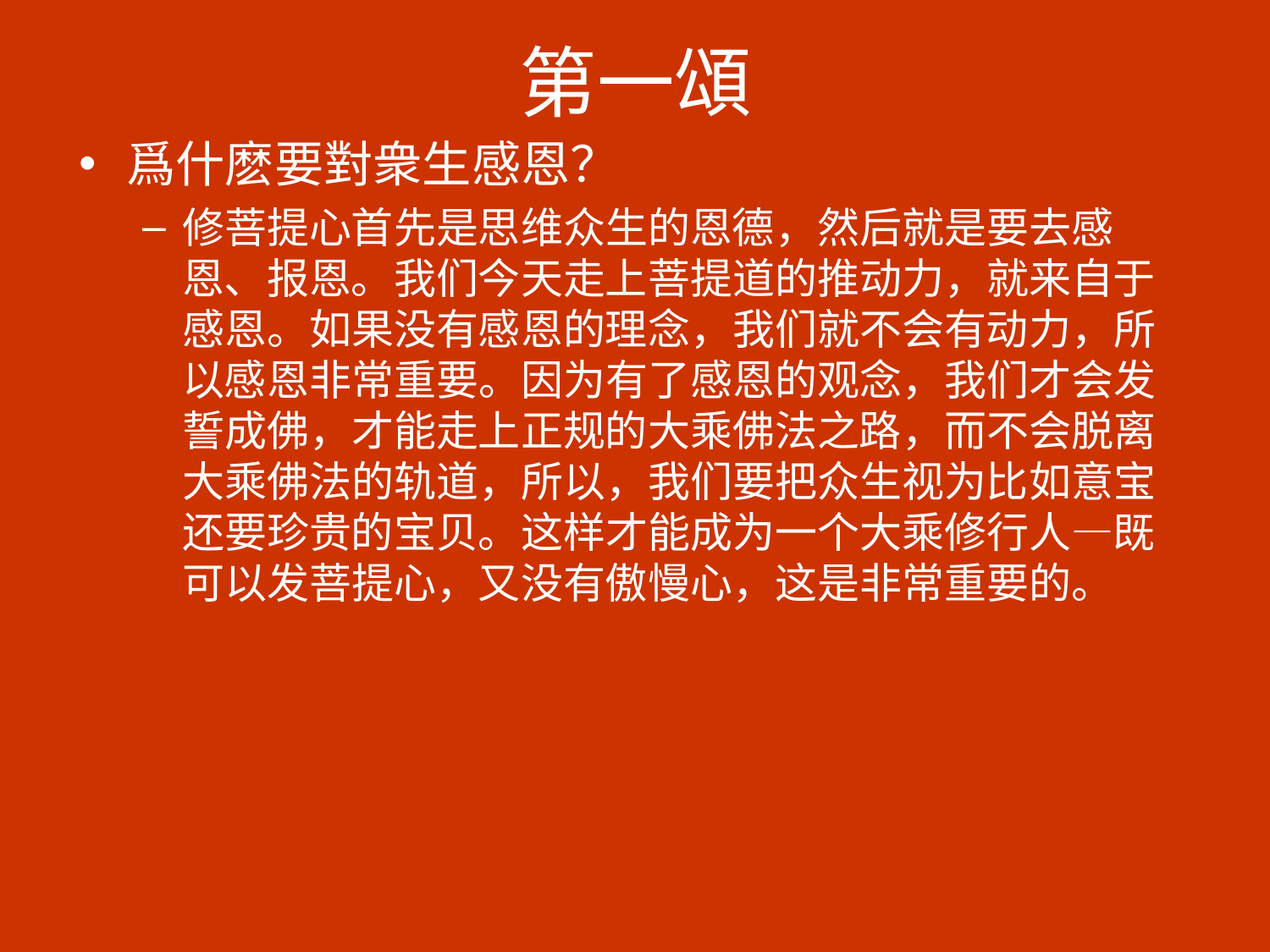

# 第一頌
爲什麽要對衆生感恩？
修菩提心首先是思维众生的恩德，然后就是要去感恩、报恩。我们今天走上菩提道的推动力，就来自于感恩。如果没有感恩的理念，我们就不会有动力，所以感恩非常重要。因为有了感恩的观念，我们才会发誓成佛，才能走上正规的大乘佛法之路，而不会脱离大乘佛法的轨道，所以，我们要把众生视为比如意宝还要珍贵的宝贝。这样才能成为一个大乘修行人—既可以发菩提心，又没有傲慢心，这是非常重要的。